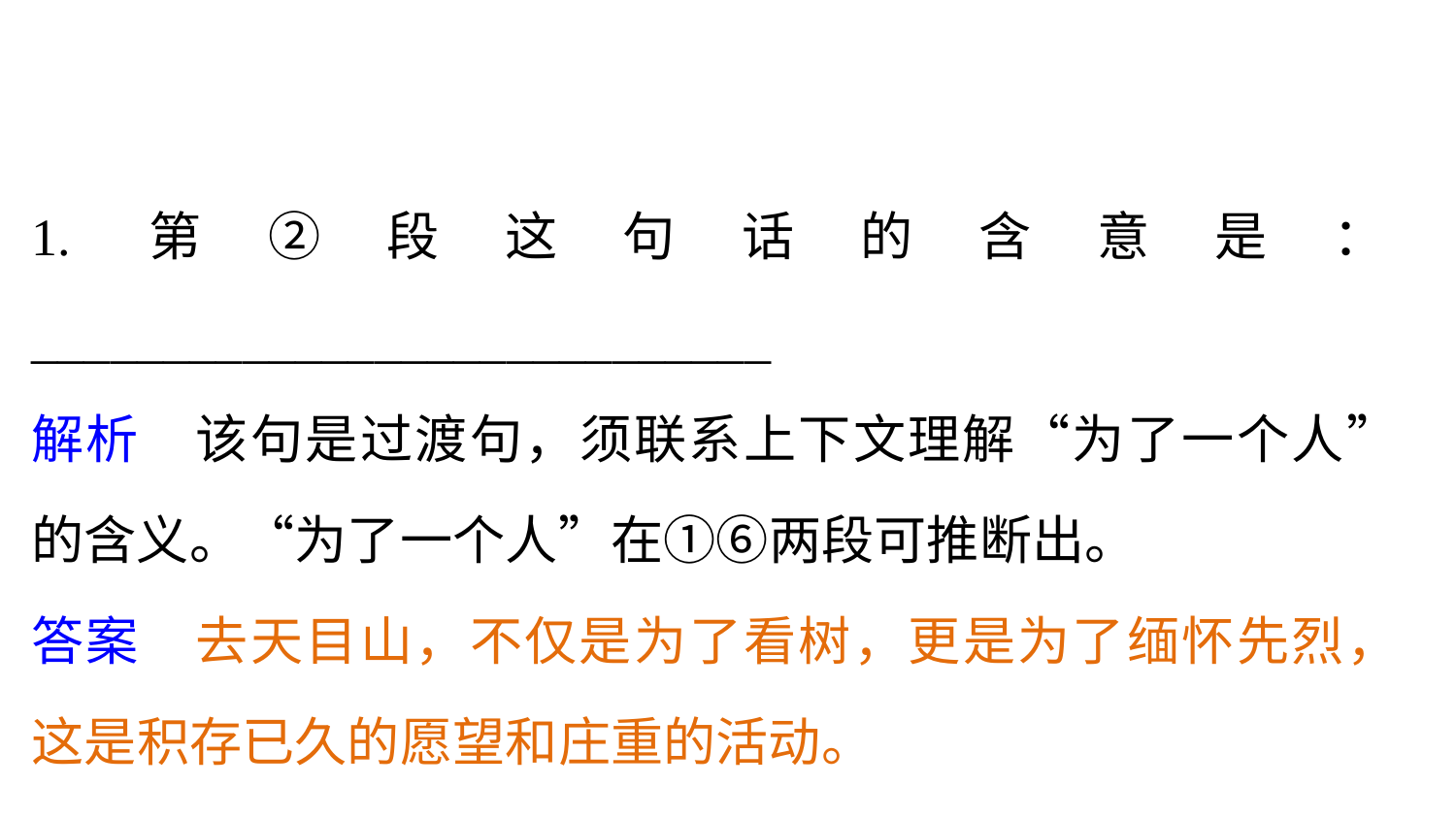

1.第②段这句话的含意是：____________________________
解析　该句是过渡句，须联系上下文理解“为了一个人”的含义。“为了一个人”在①⑥两段可推断出。
答案　去天目山，不仅是为了看树，更是为了缅怀先烈，这是积存已久的愿望和庄重的活动。